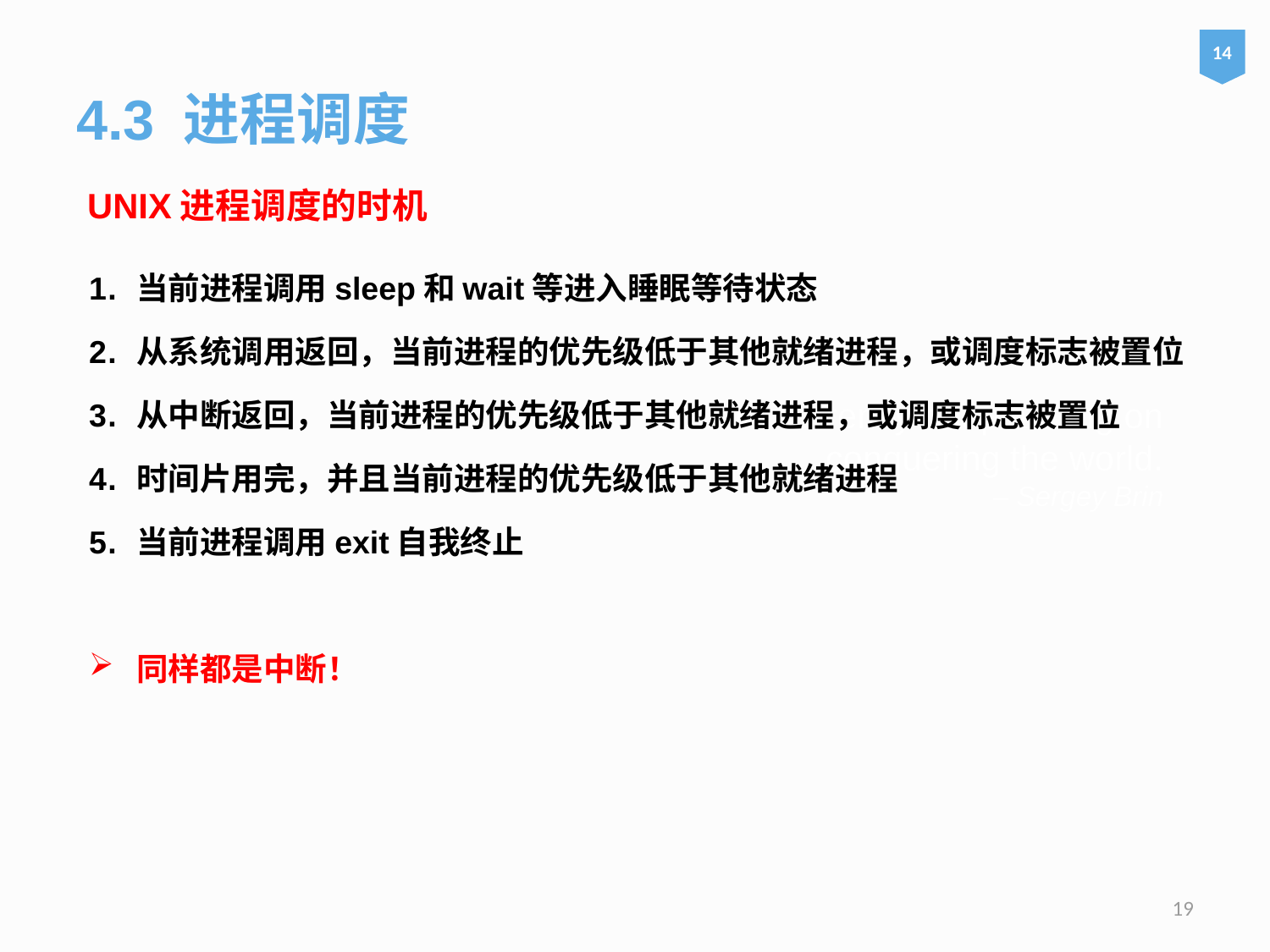

14
4.3 进程调度
UNIX进程调度的时机
当前进程调用sleep和wait等进入睡眠等待状态
从系统调用返回，当前进程的优先级低于其他就绪进程，或调度标志被置位
从中断返回，当前进程的优先级低于其他就绪进程，或调度标志被置位
时间片用完，并且当前进程的优先级低于其他就绪进程
当前进程调用exit自我终止

同样都是中断！
# We are currently not planning on conquering the world. – Sergey Brin
19